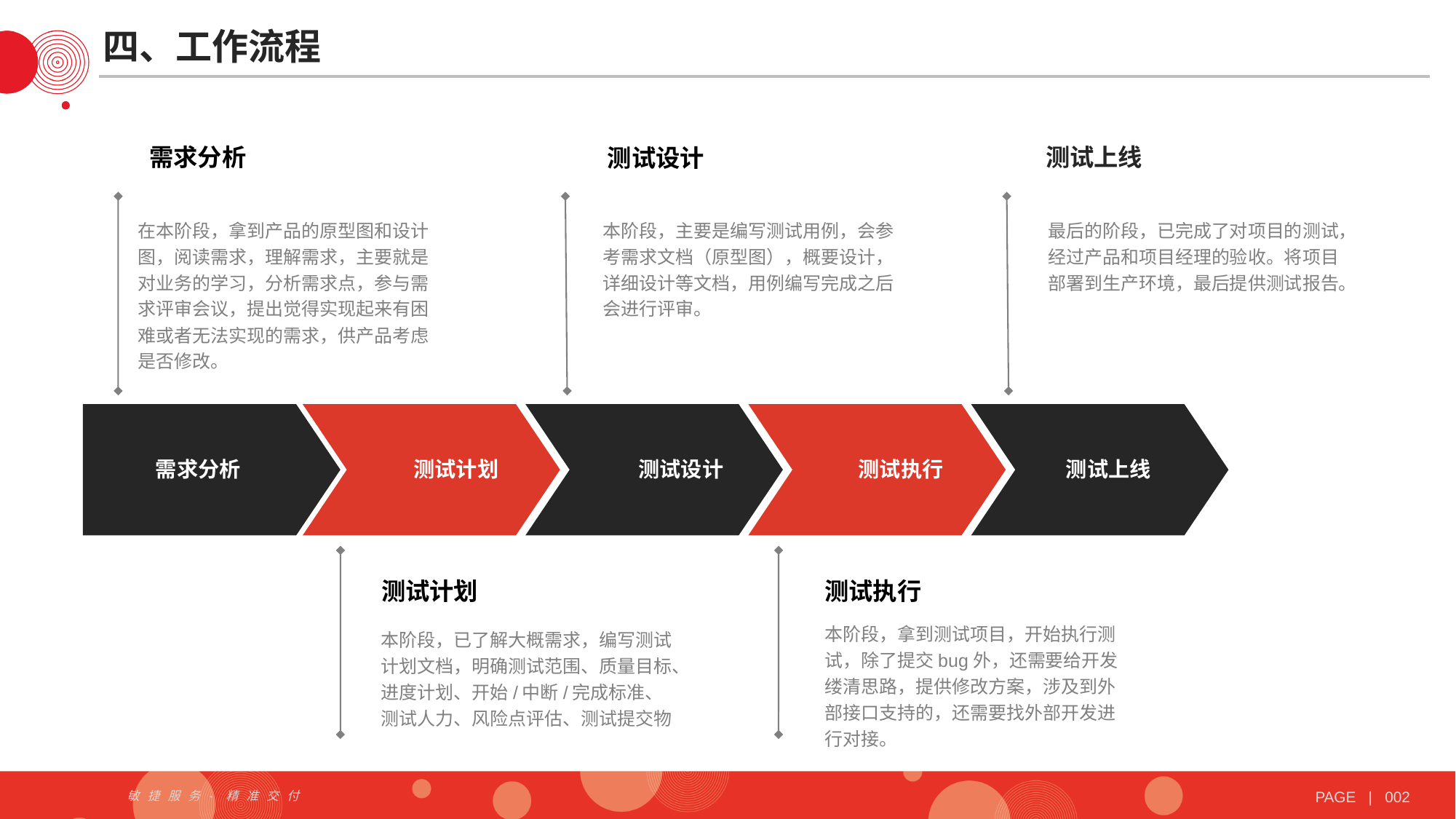

四、工作流程
需求分析
测试上线
测试设计

在本阶段，拿到产品的原型图和设计图，阅读需求，理解需求，主要就是对业务的学习，分析需求点，参与需求评审会议，提出觉得实现起来有困难或者无法实现的需求，供产品考虑是否修改。
本阶段，主要是编写测试用例，会参考需求文档（原型图），概要设计，详细设计等文档，用例编写完成之后会进行评审。
最后的阶段，已完成了对项目的测试，经过产品和项目经理的验收。将项目部署到生产环境，最后提供测试报告。

需求分析
测试计划
测试设计
测试执行
测试上线

测试计划
测试执行
本阶段，拿到测试项目，开始执行测试，除了提交bug外，还需要给开发缕清思路，提供修改方案，涉及到外部接口支持的，还需要找外部开发进行对接。
本阶段，已了解大概需求，编写测试计划文档，明确测试范围、质量目标、进度计划、开始/中断/完成标准、测试人力、风险点评估、测试提交物
PAGE   |   002